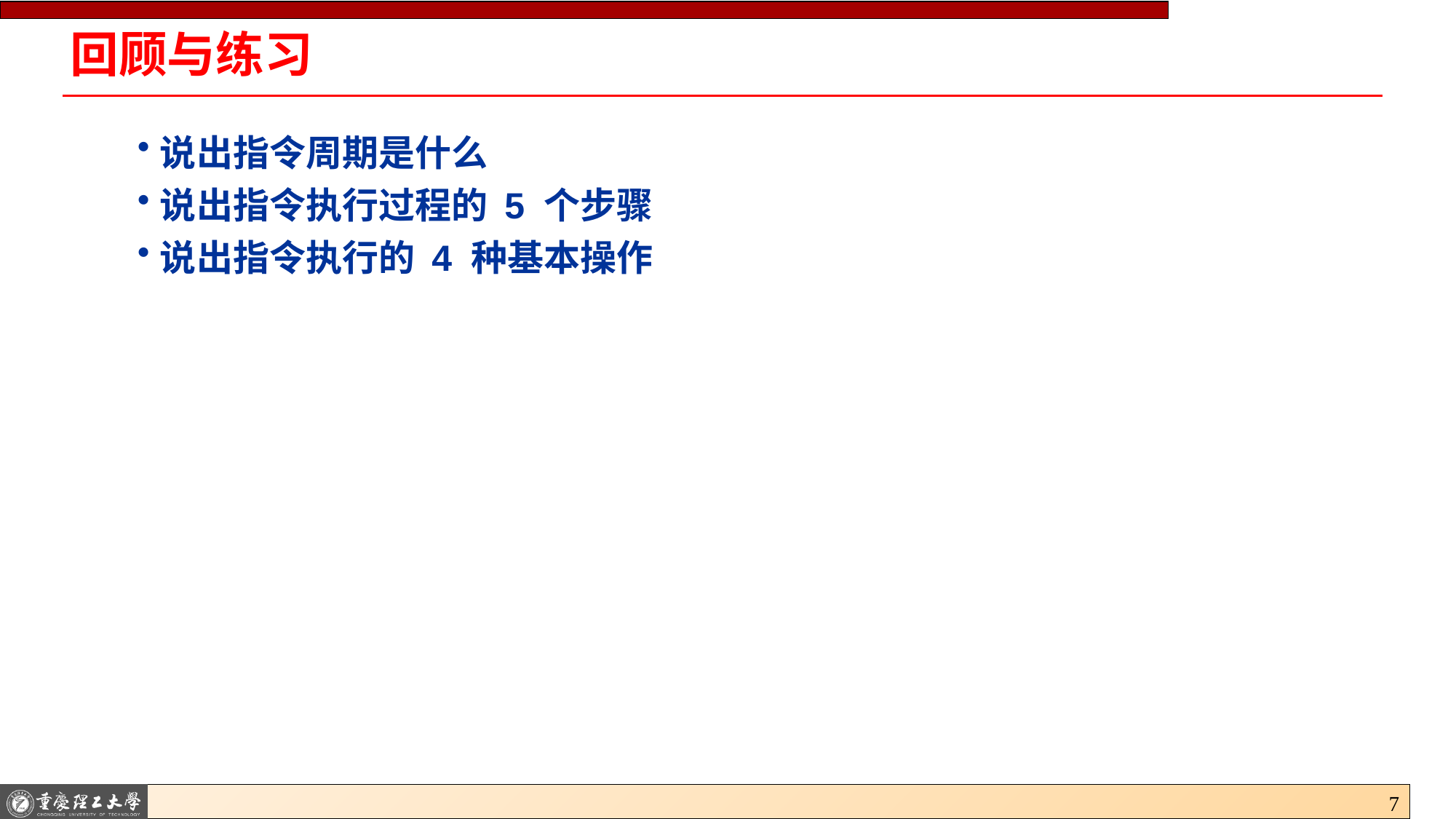

# 回顾与练习
说出指令周期是什么
说出指令执行过程的 5 个步骤
说出指令执行的 4 种基本操作